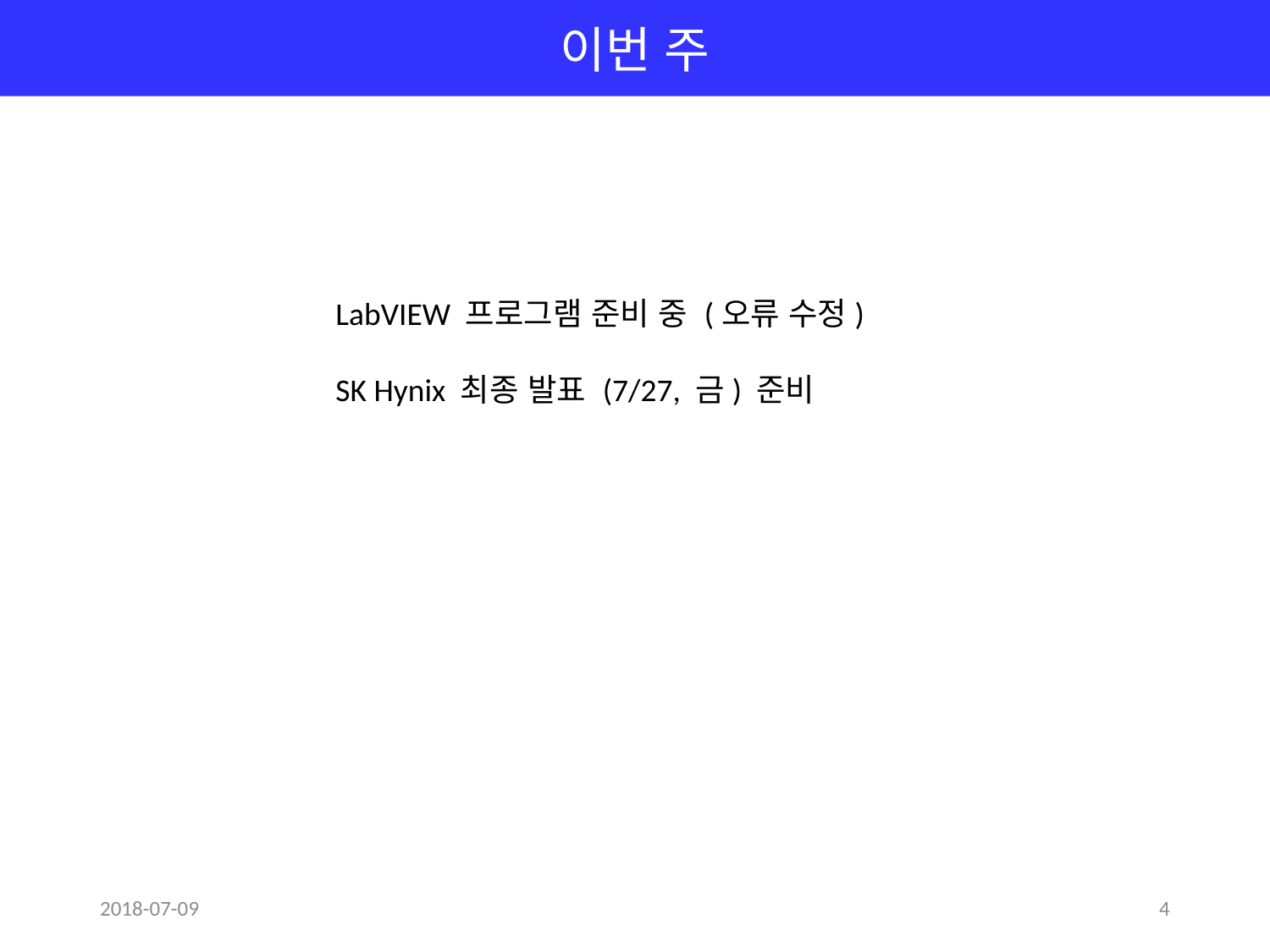

이번 주
LabVIEW 프로그램 준비 중 (오류 수정)

SK Hynix 최종 발표 (7/27, 금) 준비
2018-07-09
4